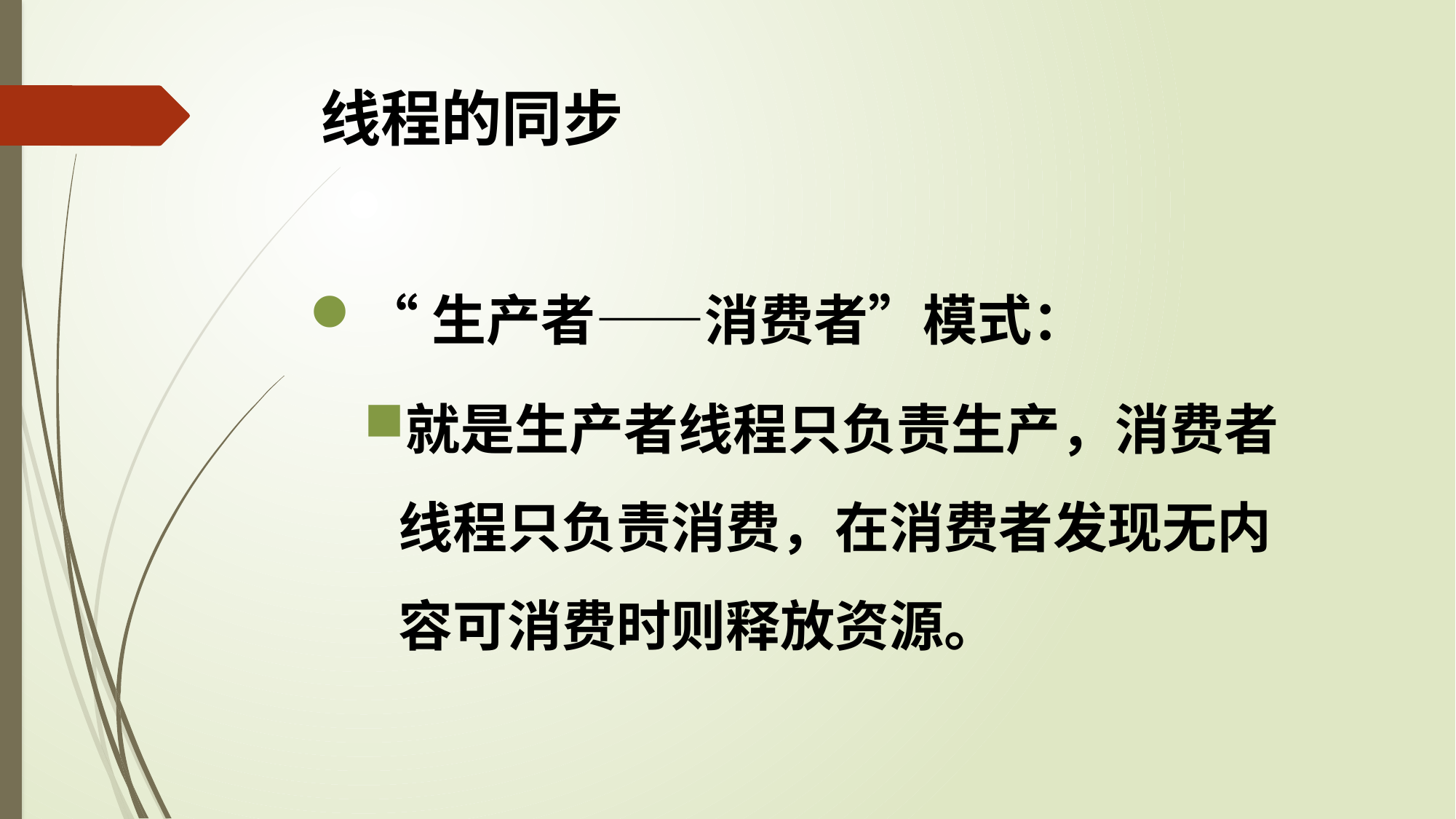

# 线程的同步
“生产者——消费者”模式：
就是生产者线程只负责生产，消费者线程只负责消费，在消费者发现无内容可消费时则释放资源。